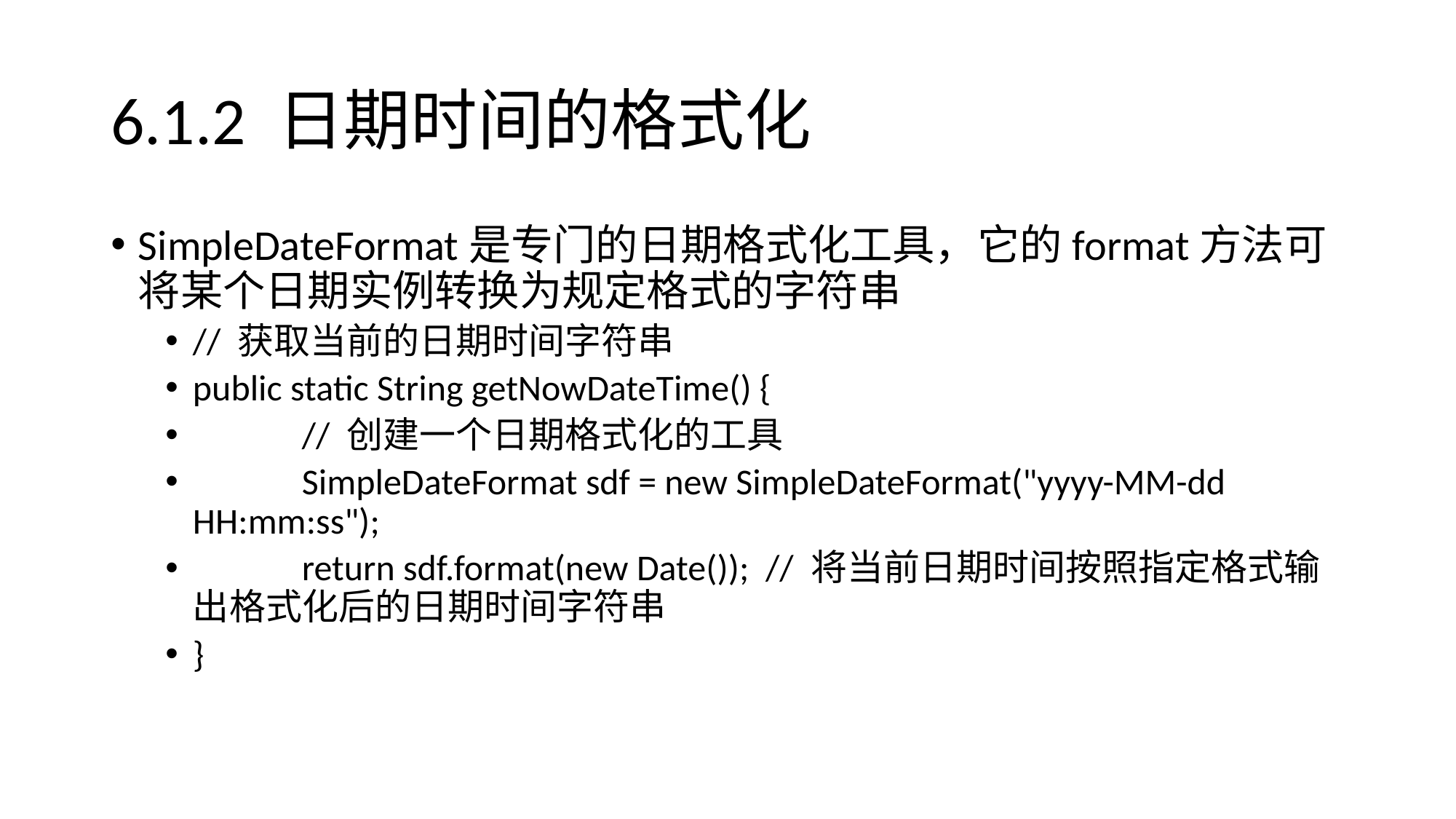

# 6.1.2 日期时间的格式化
SimpleDateFormat是专门的日期格式化工具，它的format方法可将某个日期实例转换为规定格式的字符串
// 获取当前的日期时间字符串
public static String getNowDateTime() {
	// 创建一个日期格式化的工具
	SimpleDateFormat sdf = new SimpleDateFormat("yyyy-MM-dd HH:mm:ss");
	return sdf.format(new Date());  // 将当前日期时间按照指定格式输出格式化后的日期时间字符串
}